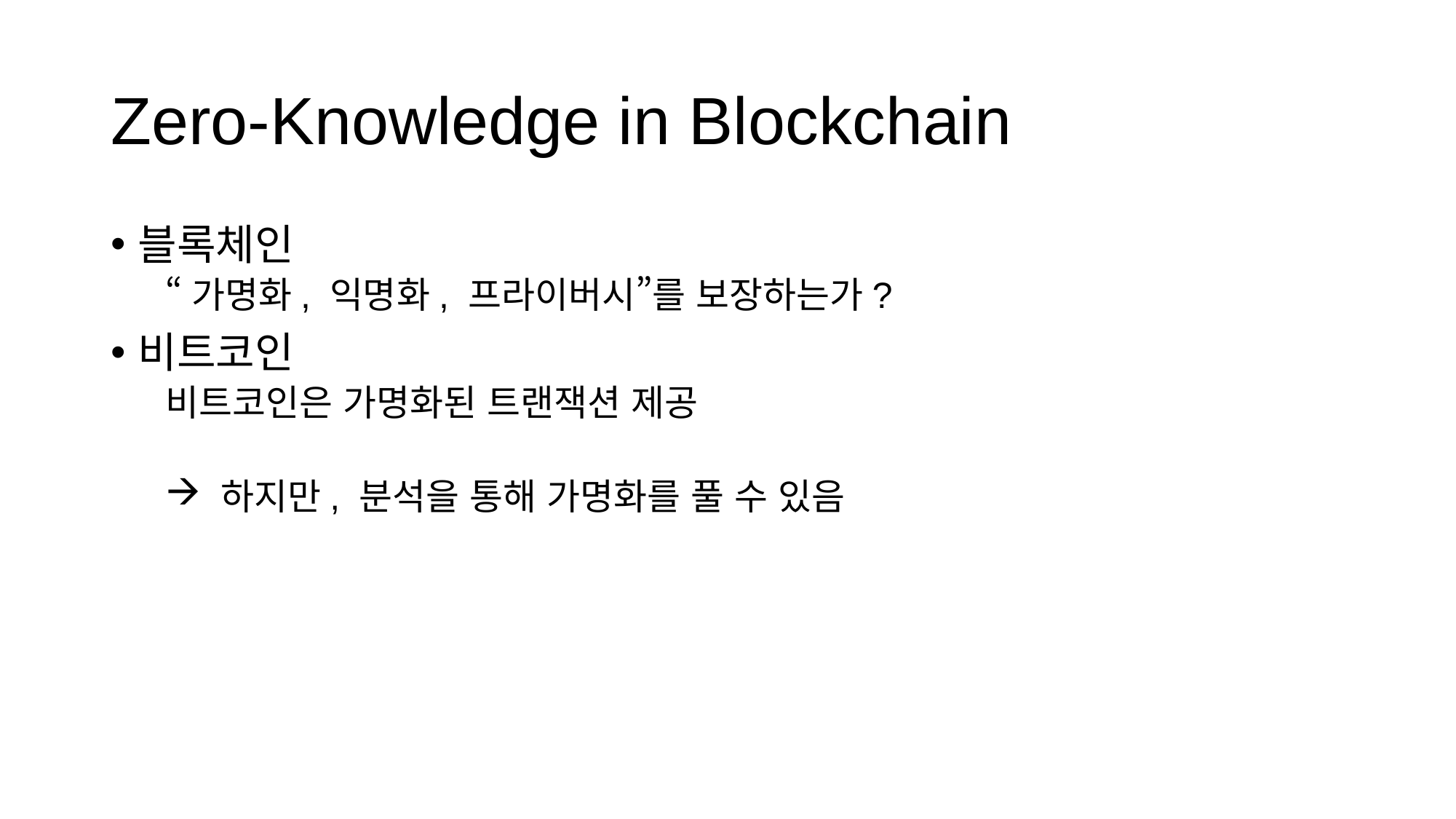

# Zero-Knowledge in Blockchain
블록체인
“가명화, 익명화, 프라이버시”를 보장하는가?
비트코인
비트코인은 가명화된 트랜잭션 제공

 하지만, 분석을 통해 가명화를 풀 수 있음